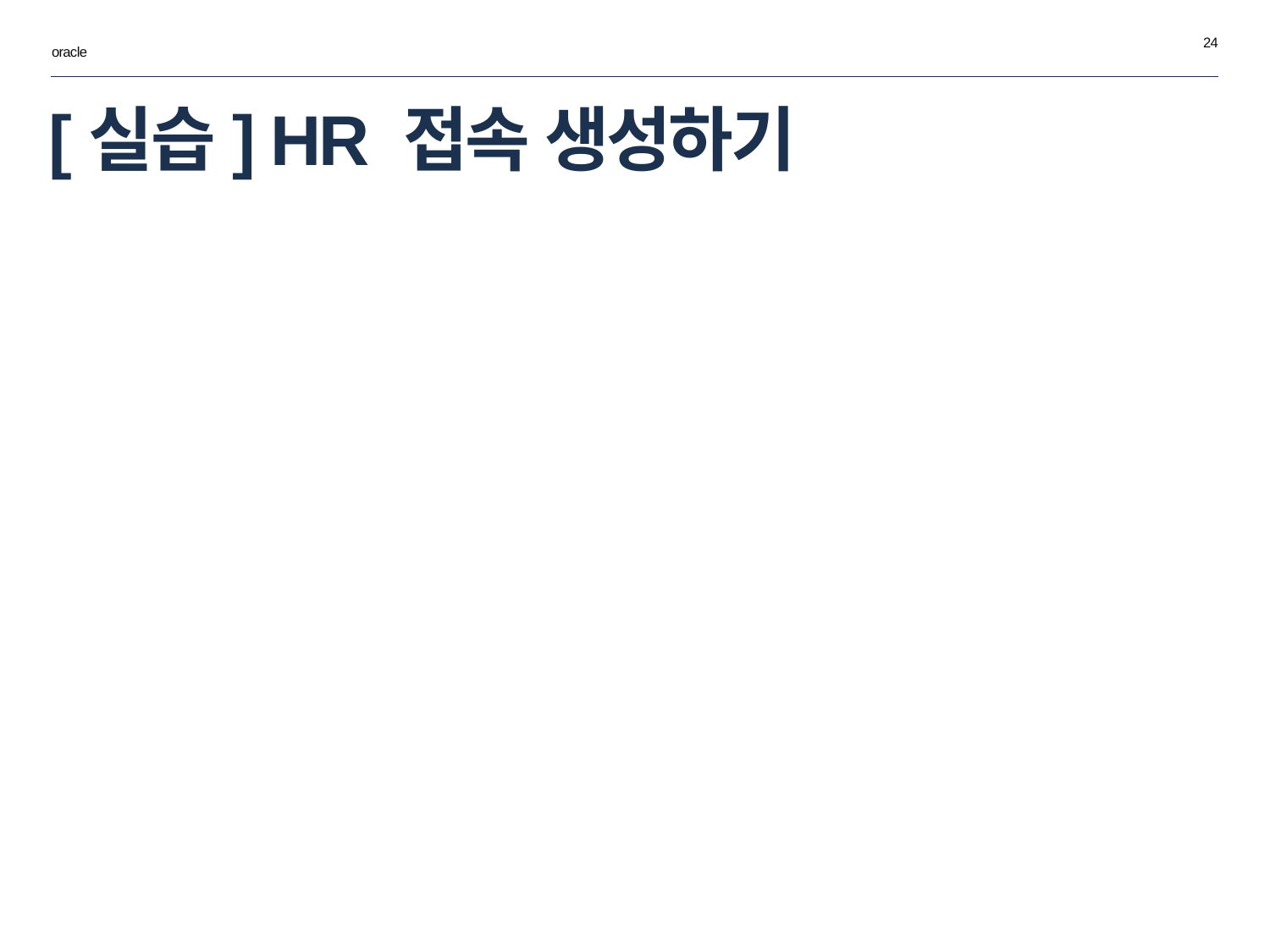

24
oracle
# [실습] HR 접속 생성하기